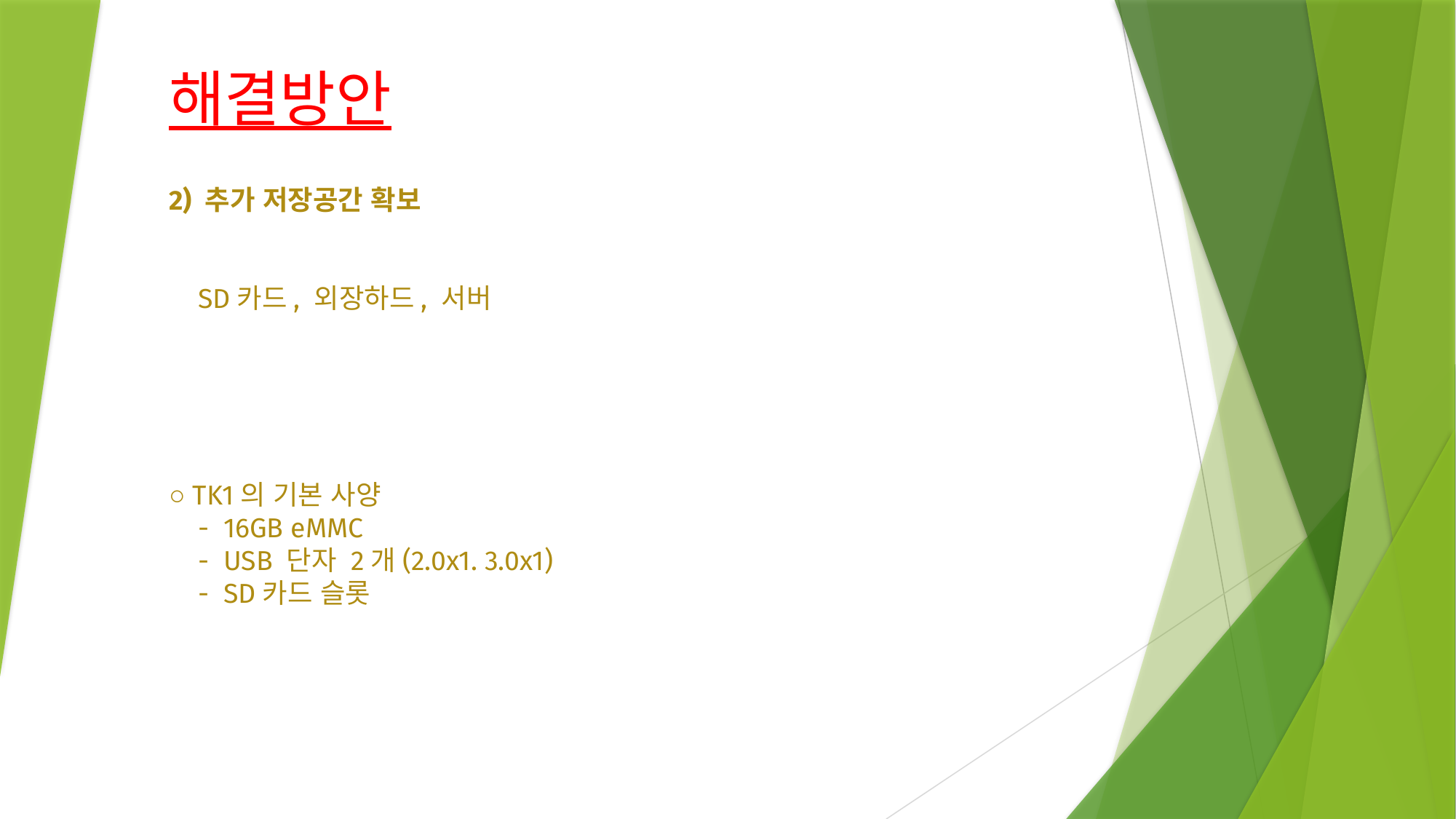

해결방안
2) 추가 저장공간 확보

    SD카드, 외장하드, 서버

○ TK1의 기본 사양
    -  16GB eMMC
    -  USB 단자 2개(2.0x1. 3.0x1)
    -  SD카드 슬롯